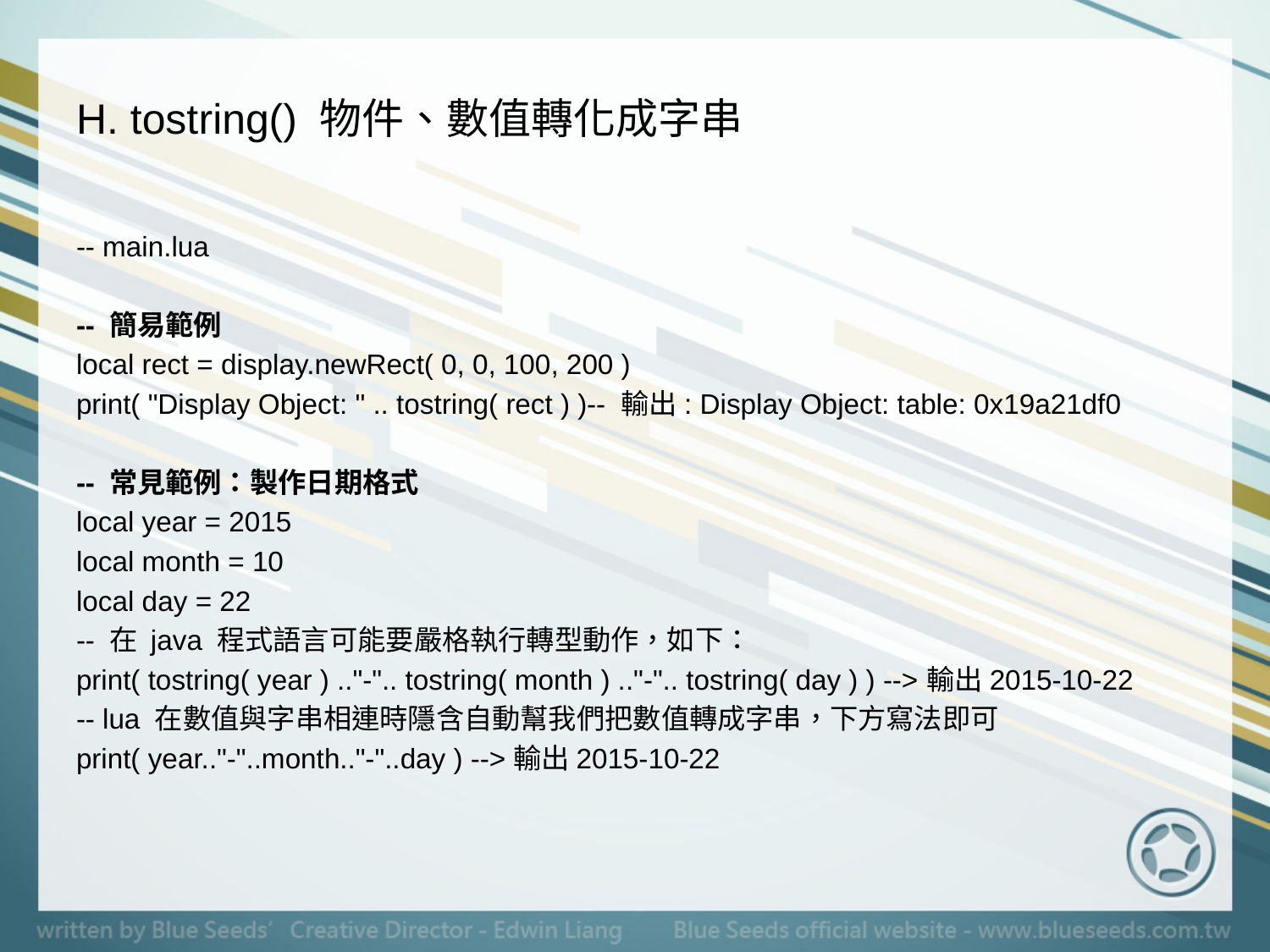

# H. tostring() 物件、數值轉化成字串
-- main.lua

-- 簡易範例
local rect = display.newRect( 0, 0, 100, 200 )
print( "Display Object: " .. tostring( rect ) )-- 輸出: Display Object: table: 0x19a21df0

-- 常見範例：製作日期格式
local year = 2015
local month = 10
local day = 22
-- 在 java 程式語言可能要嚴格執行轉型動作，如下：
print( tostring( year ) .."-".. tostring( month ) .."-".. tostring( day ) ) -->輸出2015-10-22
-- lua 在數值與字串相連時隱含自動幫我們把數值轉成字串，下方寫法即可
print( year.."-"..month.."-"..day ) -->輸出2015-10-22